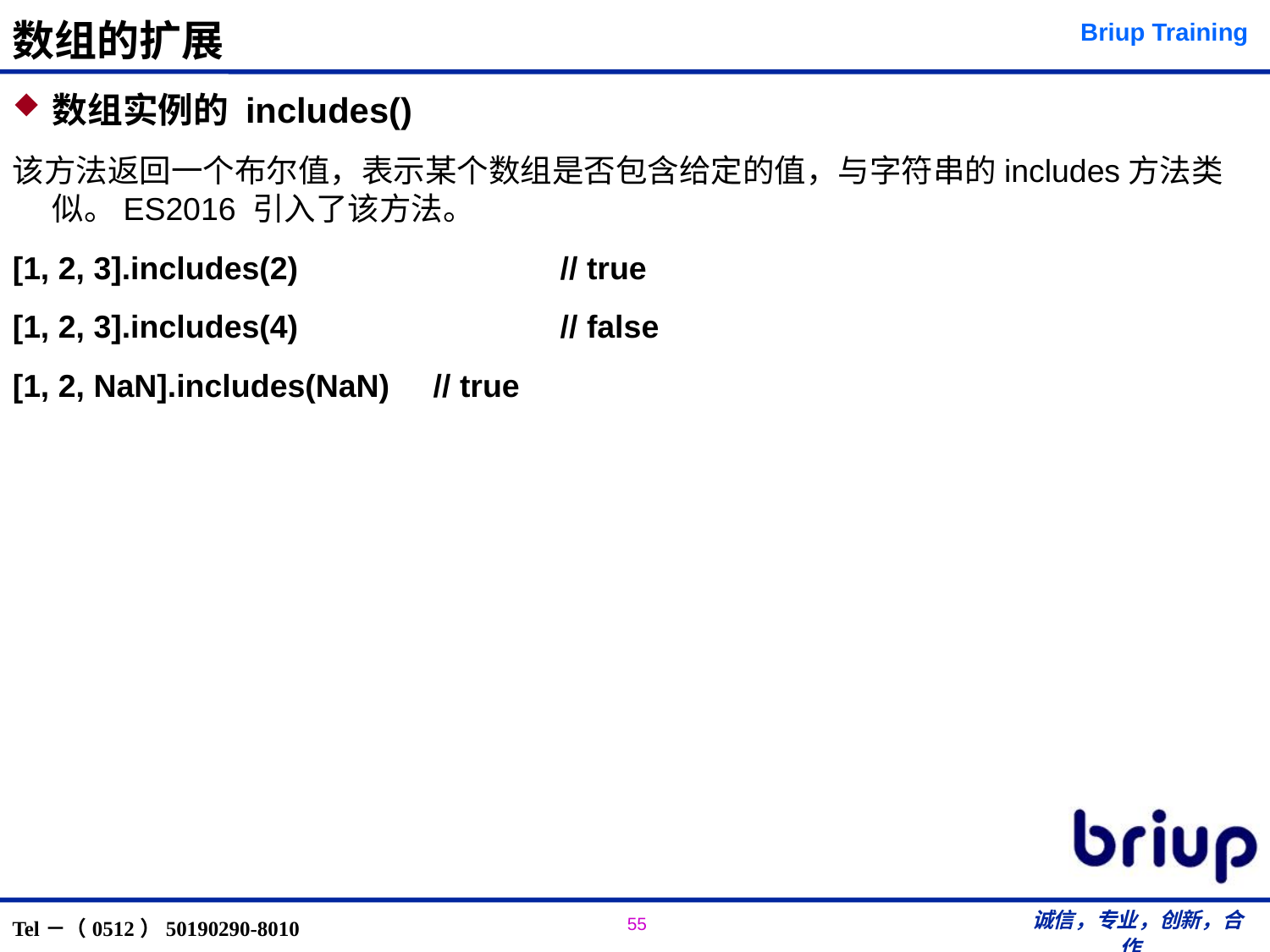

# 数组的扩展
数组实例的 includes()
该方法返回一个布尔值，表示某个数组是否包含给定的值，与字符串的includes方法类似。ES2016 引入了该方法。
[1, 2, 3].includes(2) 		// true
[1, 2, 3].includes(4) 		// false
[1, 2, NaN].includes(NaN) 	// true